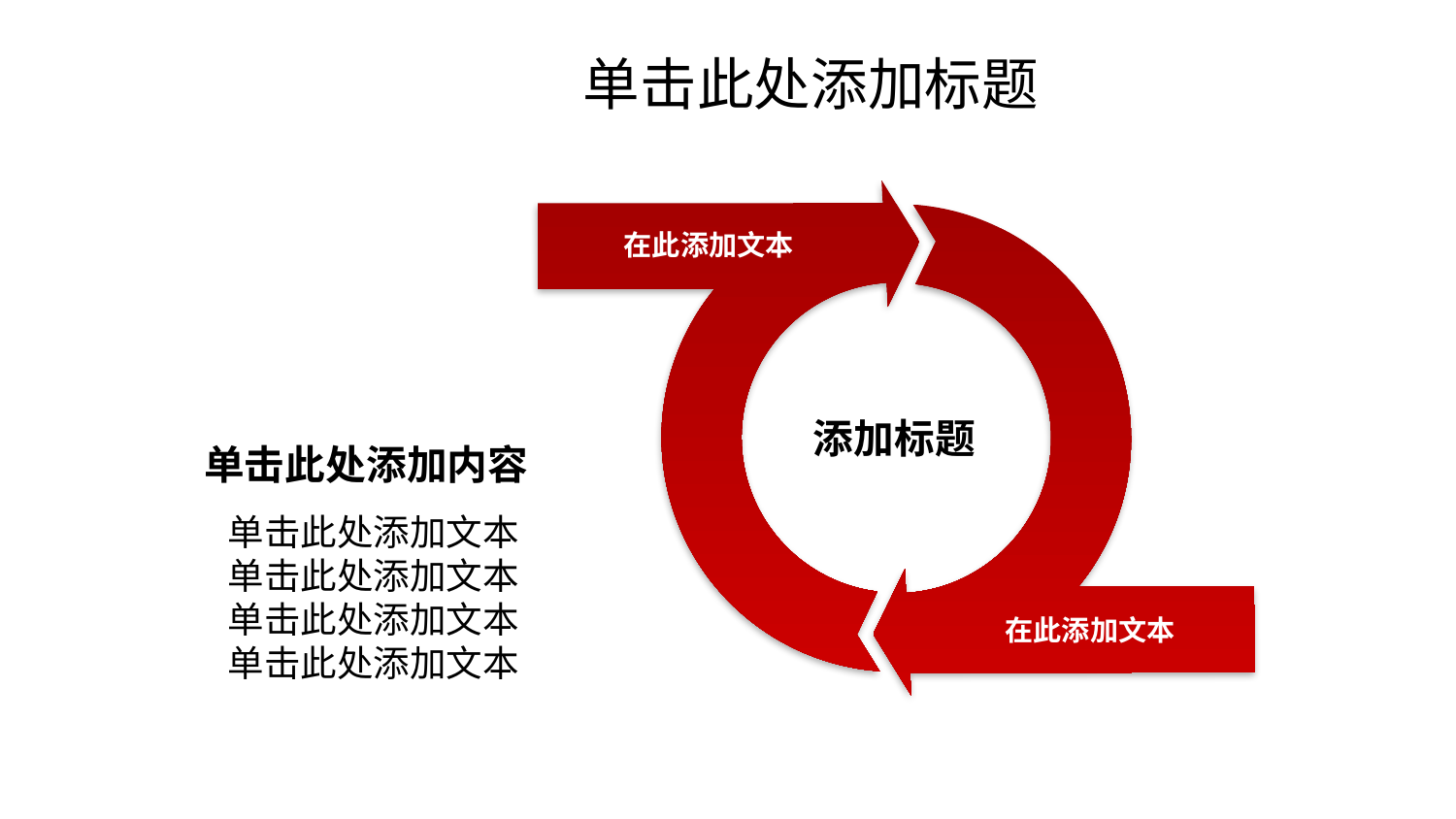

单击此处添加标题

在此添加文本
添加标题
单击此处添加内容
单击此处添加文本
单击此处添加文本
单击此处添加文本
单击此处添加文本
在此添加文本